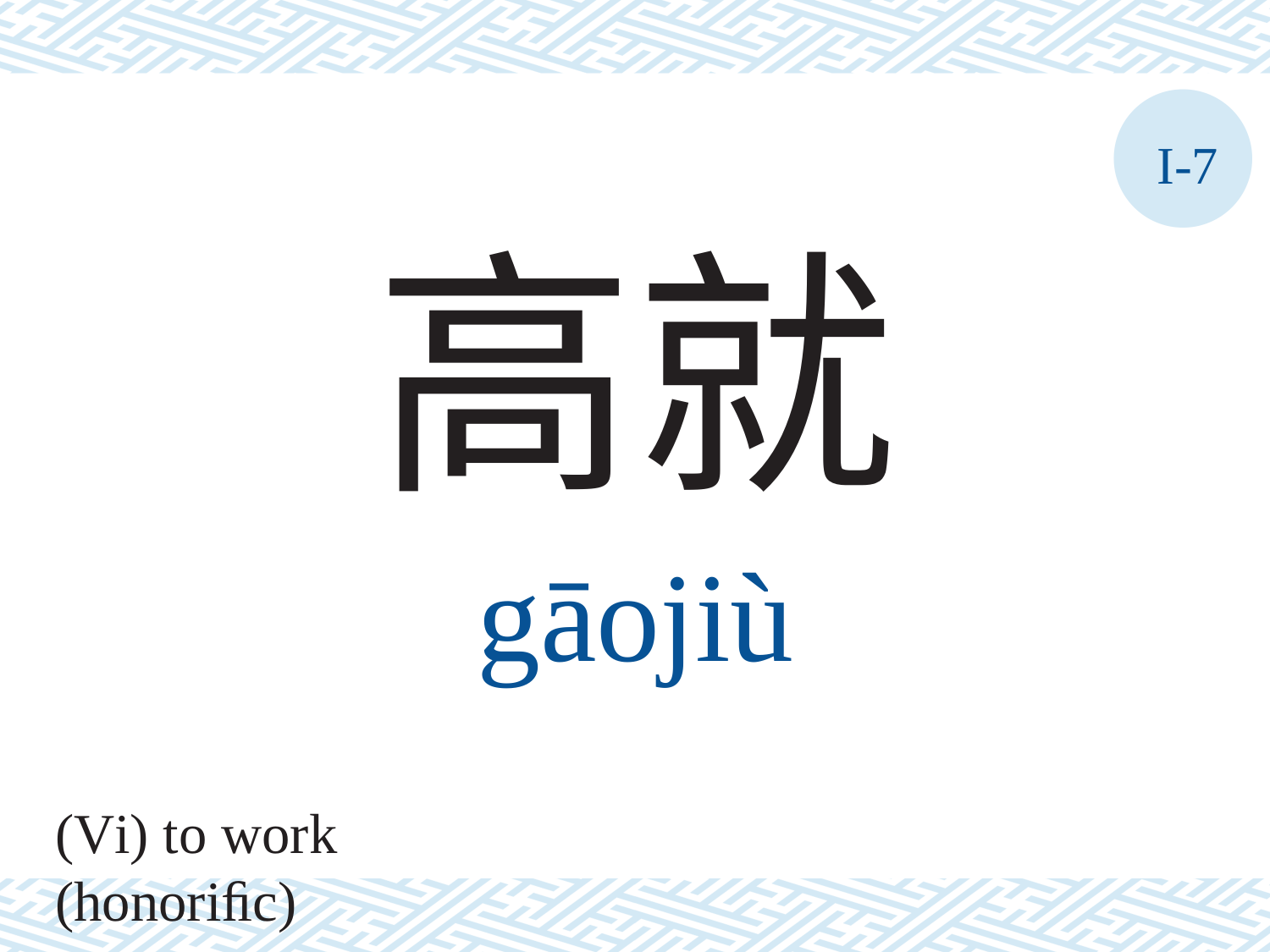

I-7
高就
gāojiù
(Vi) to work (honoriﬁc)